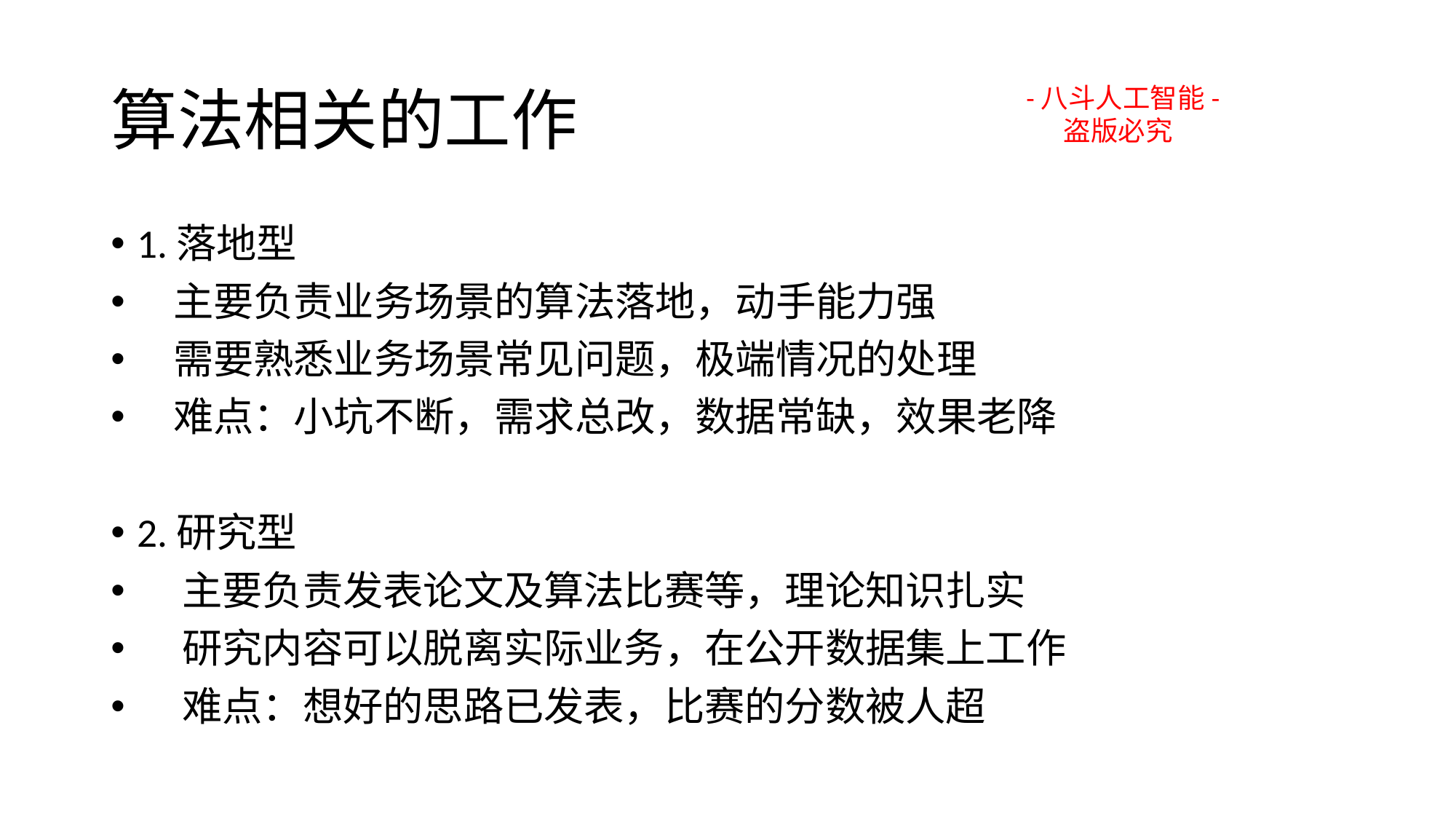

# 算法相关的工作
-八斗人工智能-
     盗版必究
1.落地型
   主要负责业务场景的算法落地，动手能力强
   需要熟悉业务场景常见问题，极端情况的处理
   难点：小坑不断，需求总改，数据常缺，效果老降

2.研究型
    主要负责发表论文及算法比赛等，理论知识扎实
    研究内容可以脱离实际业务，在公开数据集上工作
    难点：想好的思路已发表，比赛的分数被人超